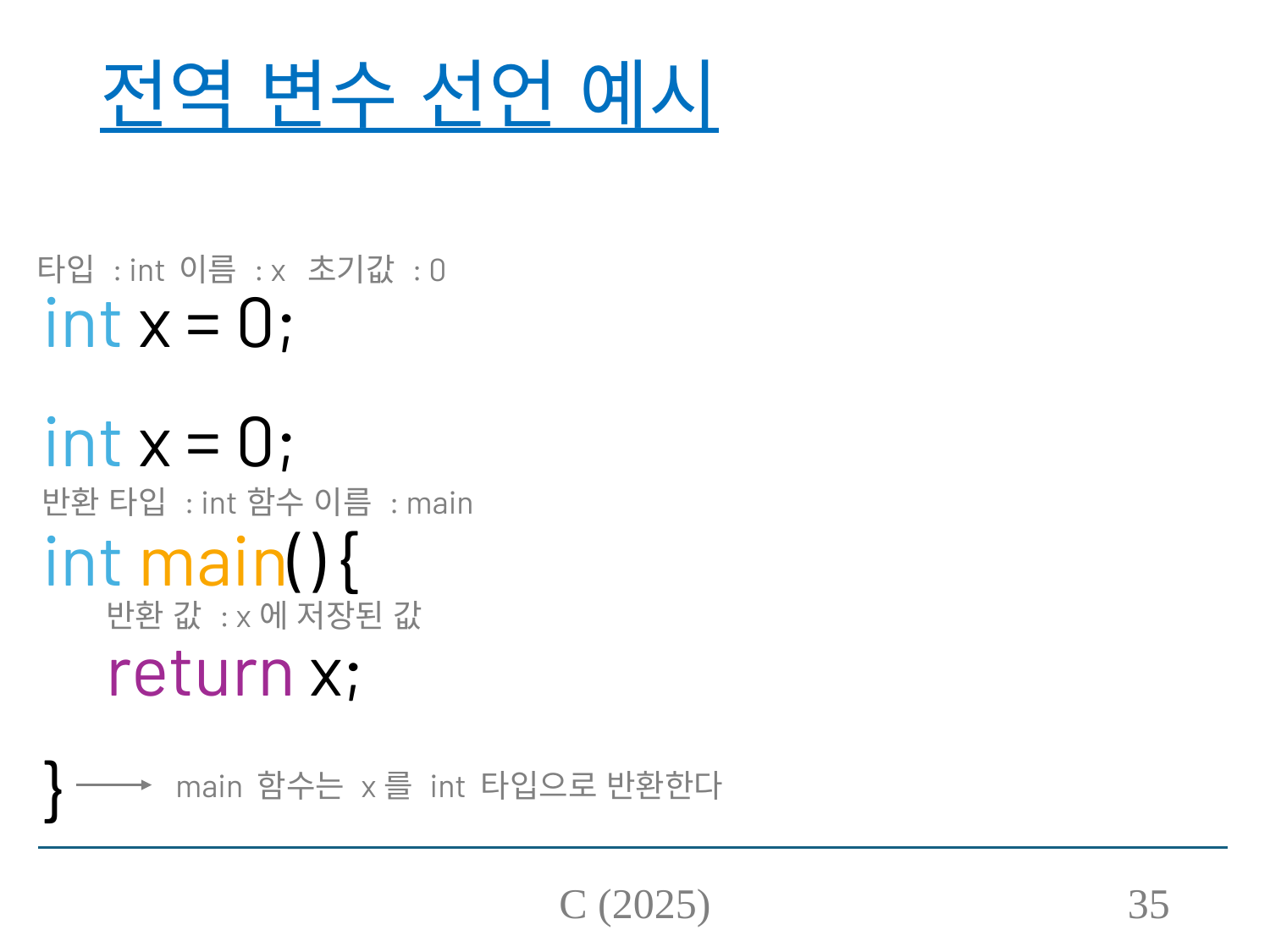

# 전역 변수 선언 예시
타입 : int
이름 : x
초기값 : 0
int x = 0;
int x = 0;
int main() {
return x;
}
반환 타입 : int
함수 이름 : main
반환 값 : x에 저장된 값
main 함수는 x를 int 타입으로 반환한다
C (2025)
35